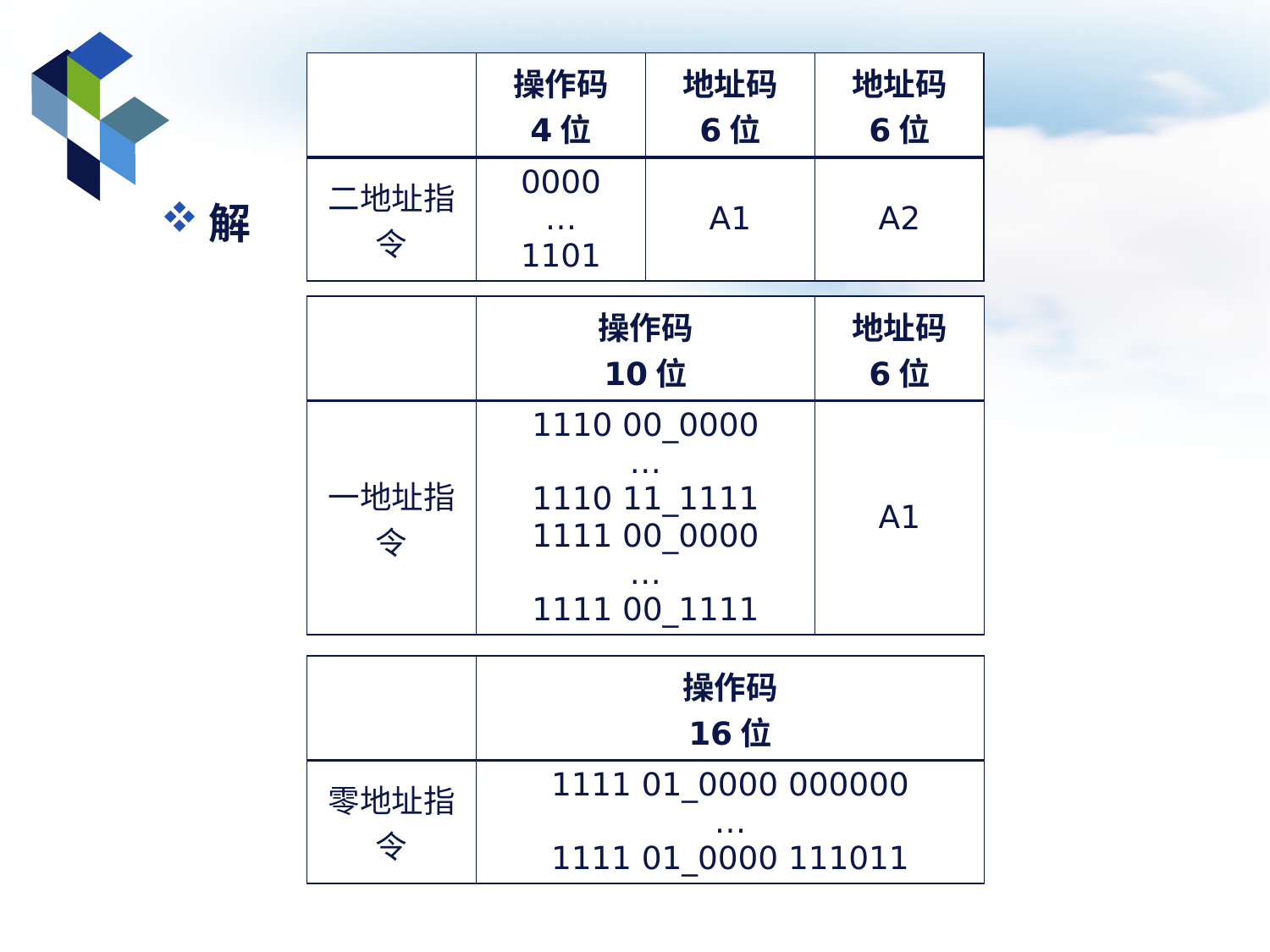

|  | 操作码 4位 | 地址码 6位 | 地址码 6位 |
| --- | --- | --- | --- |
| 二地址指令 | 0000 … 1101 | A1 | A2 |
#
解
|  | 操作码 10位 | 地址码 6位 |
| --- | --- | --- |
| 一地址指令 | 1110 00\_0000 … 1110 11\_1111 1111 00\_0000 … 1111 00\_1111 | A1 |
|  | 操作码 16位 |
| --- | --- |
| 零地址指令 | 1111 01\_0000 000000 … 1111 01\_0000 111011 |